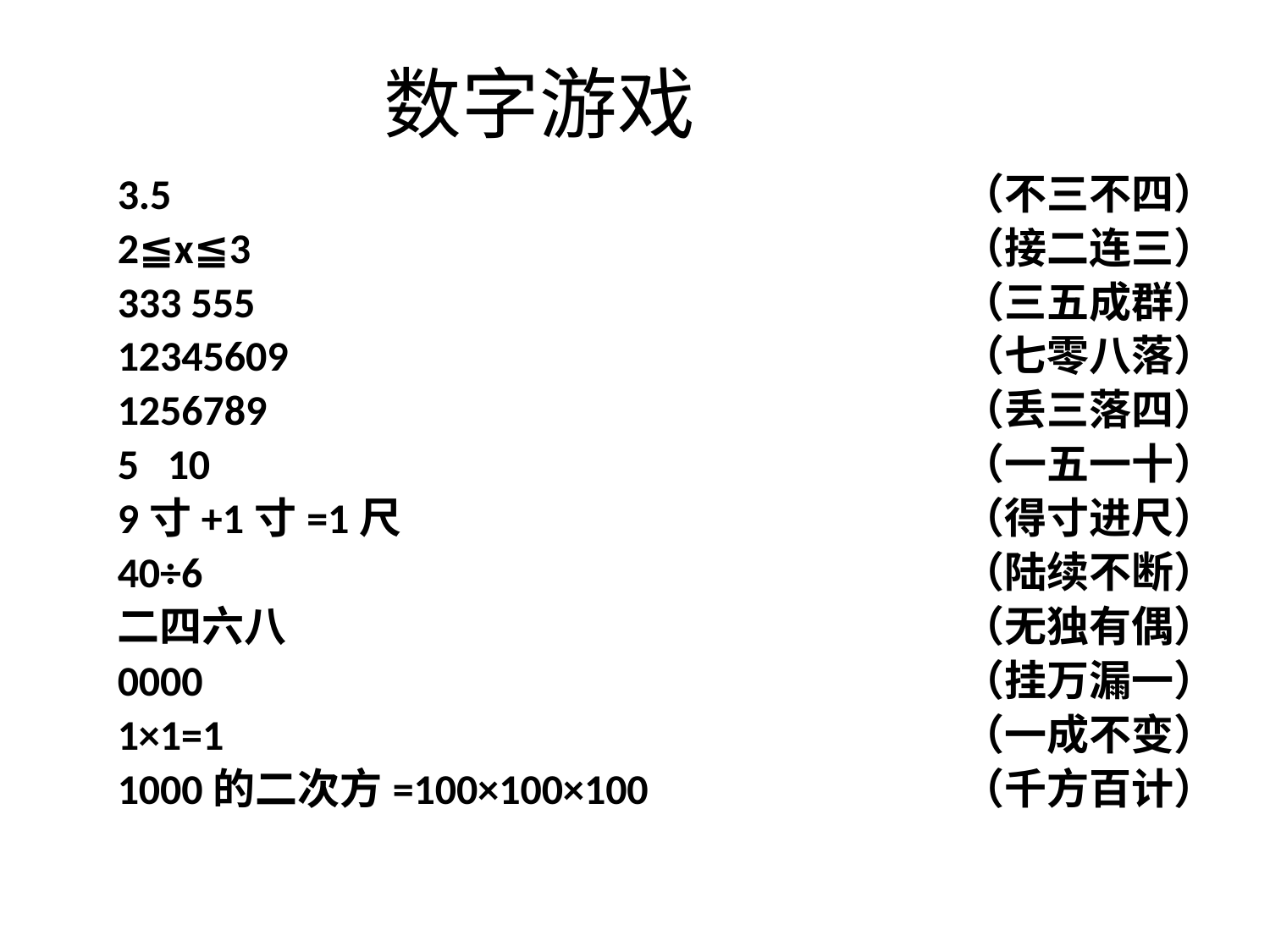

数字游戏
3.5
2≦x≦3
333 555
12345609
1256789
5   10
9寸+1寸=1尺
40÷6
二四六八
0000
1×1=1
1000的二次方=100×100×100
（不三不四）
（接二连三）
（三五成群）
（七零八落）
（丢三落四）
（一五一十）
（得寸进尺）
（陆续不断）
（无独有偶）
（挂万漏一）
（一成不变）
（千方百计）